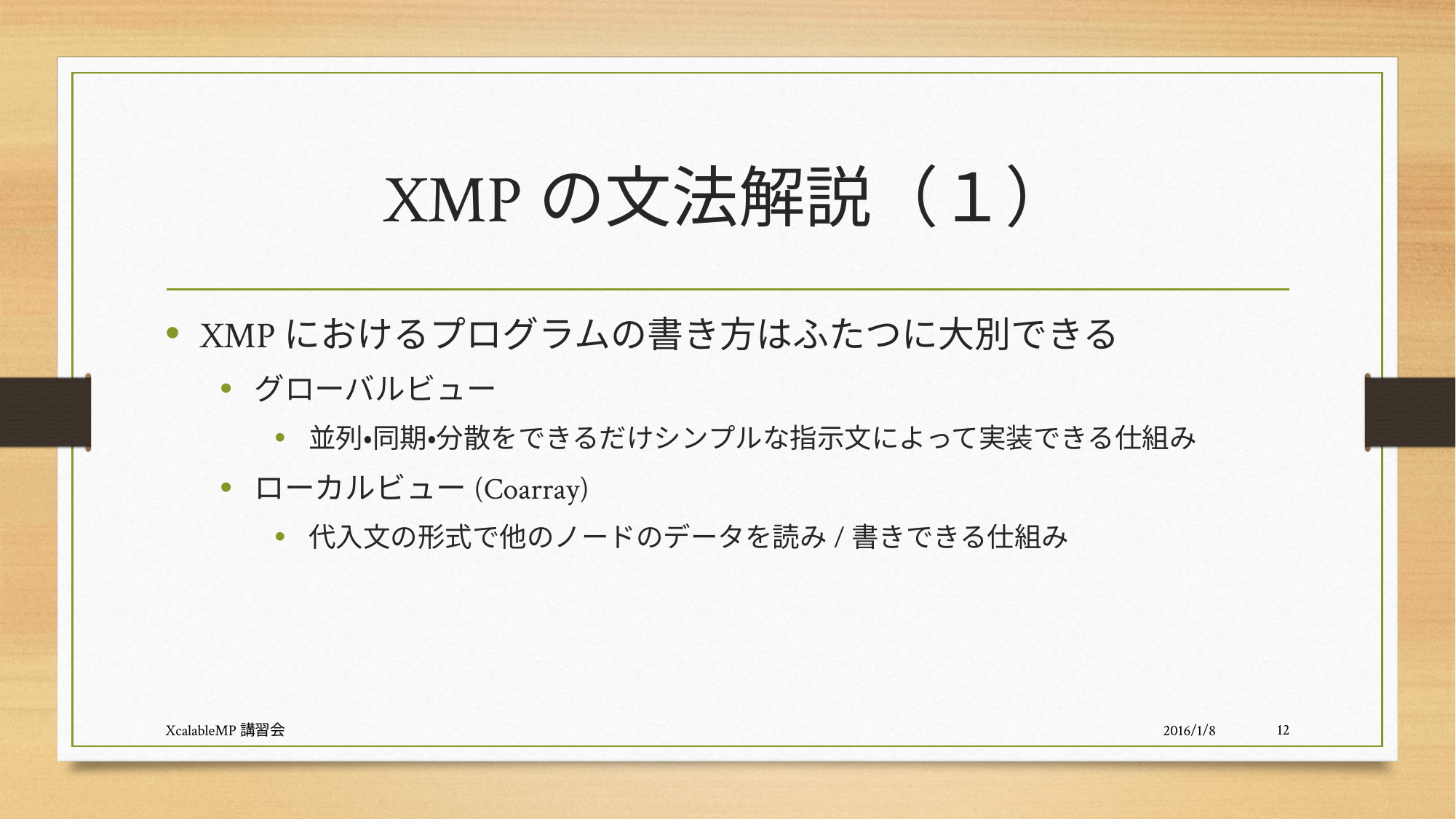

# XMPの文法解説（１）
XMPにおけるプログラムの書き方はふたつに大別できる
グローバルビュー
並列・同期・分散をできるだけシンプルな指示文によって実装できる仕組み
ローカルビュー(Coarray)
代入文の形式で他のノードのデータを読み/書きできる仕組み
XcalableMP講習会
2016/1/8
12